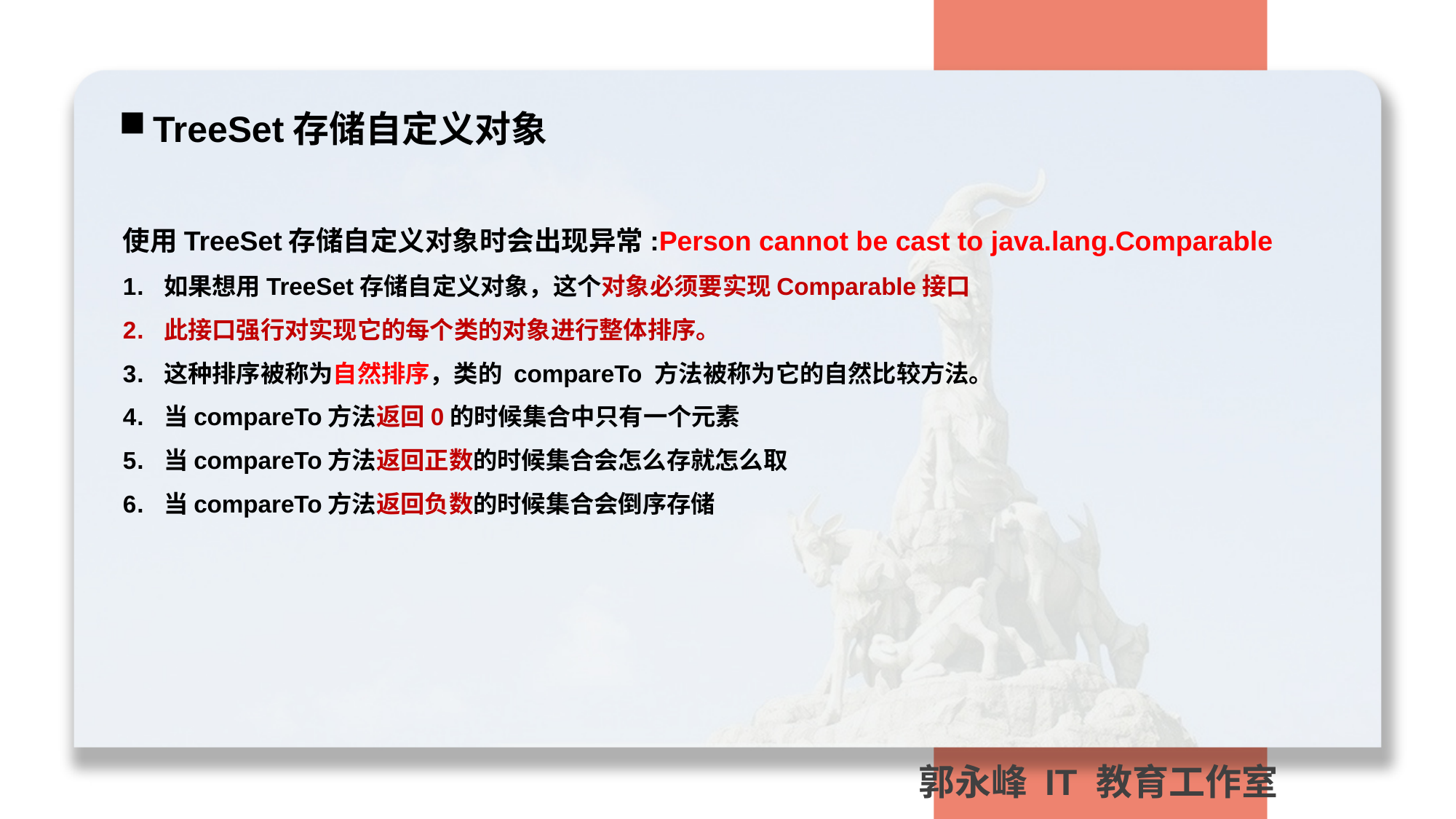

TreeSet存储自定义对象
使用TreeSet存储自定义对象时会出现异常:Person cannot be cast to java.lang.Comparable
如果想用TreeSet存储自定义对象，这个对象必须要实现Comparable接口
此接口强行对实现它的每个类的对象进行整体排序。
这种排序被称为自然排序，类的 compareTo 方法被称为它的自然比较方法。
当compareTo方法返回0的时候集合中只有一个元素
当compareTo方法返回正数的时候集合会怎么存就怎么取
当compareTo方法返回负数的时候集合会倒序存储